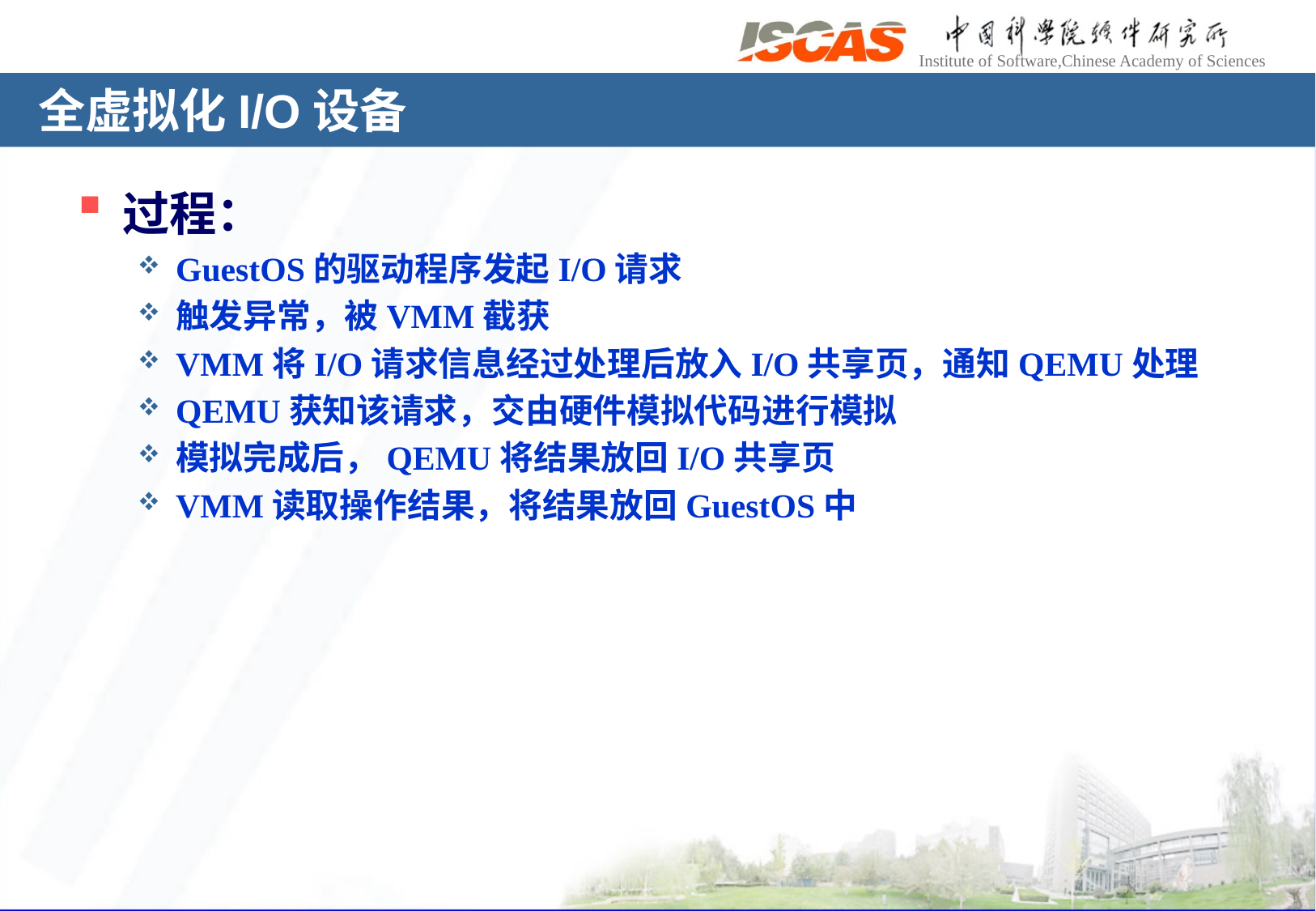

# 全虚拟化I/O设备
过程：
GuestOS的驱动程序发起I/O请求
触发异常，被VMM截获
VMM将I/O请求信息经过处理后放入I/O共享页，通知QEMU处理
QEMU获知该请求，交由硬件模拟代码进行模拟
模拟完成后，QEMU将结果放回I/O共享页
VMM读取操作结果，将结果放回GuestOS中